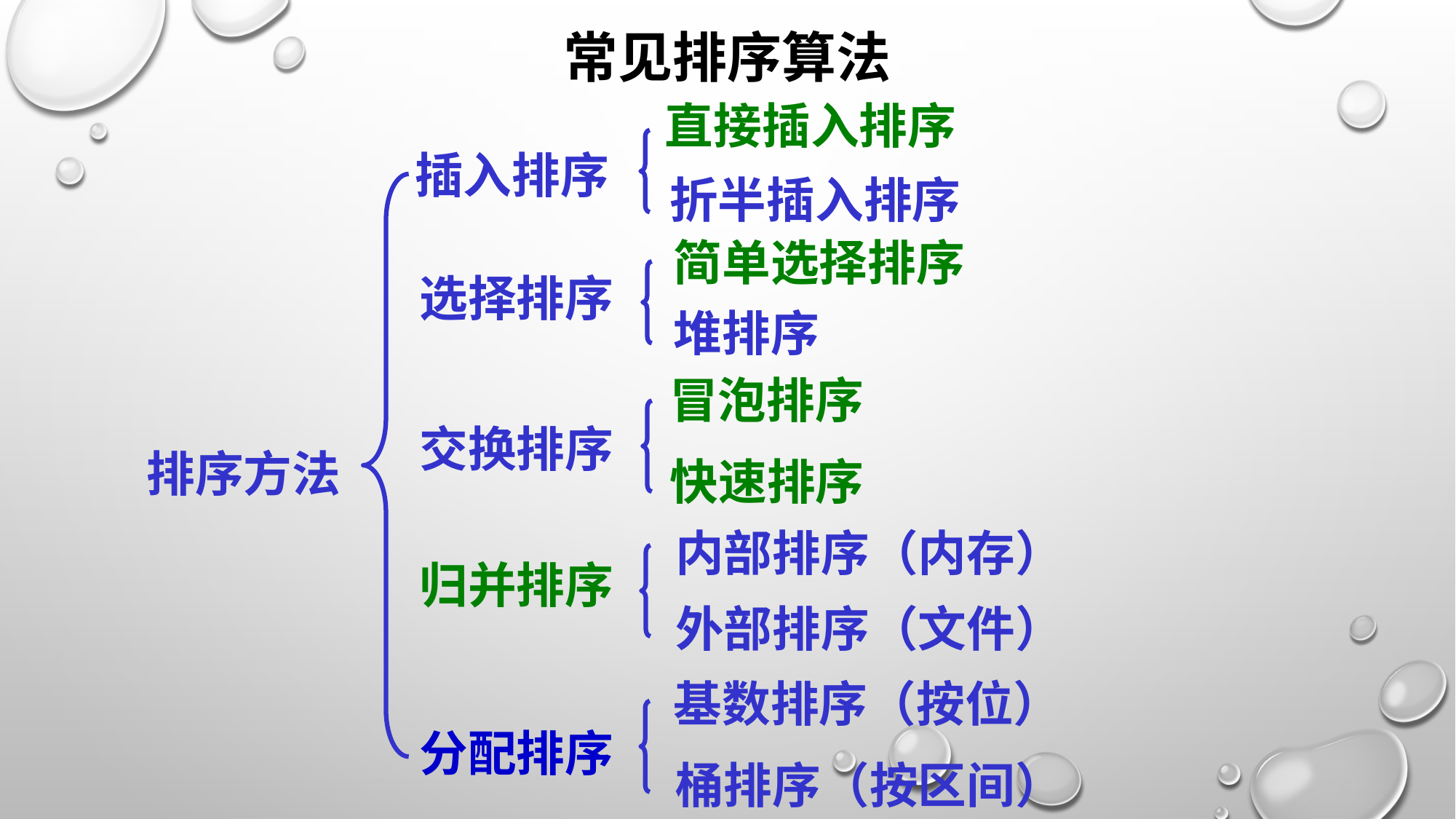

# 常见排序算法
直接插入排序

插入排序
折半插入排序

简单选择排序

选择排序
堆排序
冒泡排序

交换排序
排序方法
快速排序
内部排序（内存）

归并排序
外部排序（文件）
基数排序（按位）

分配排序
桶排序（按区间）